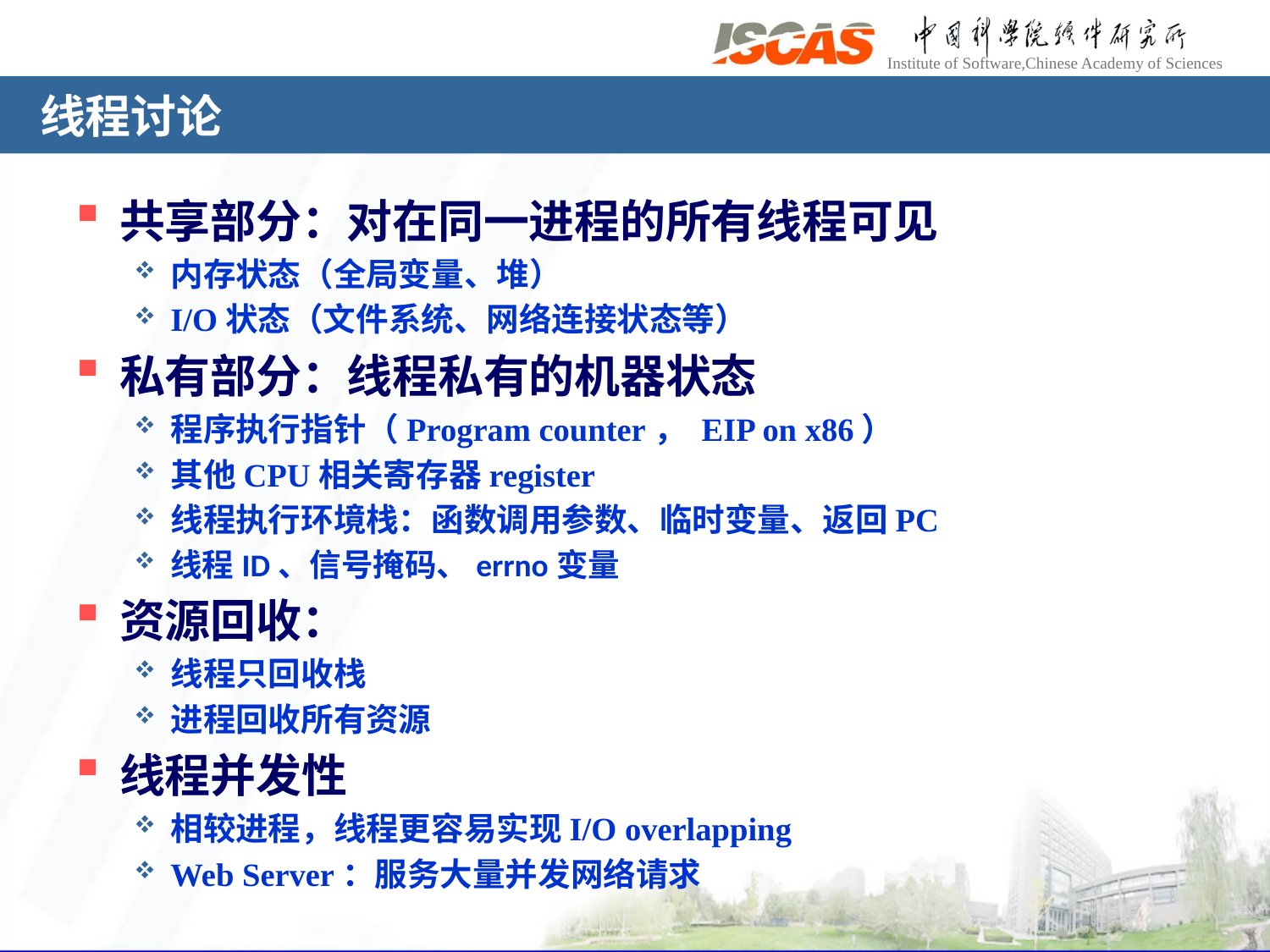

# 线程讨论
共享部分：对在同一进程的所有线程可见
内存状态（全局变量、堆）
I/O状态（文件系统、网络连接状态等）
私有部分：线程私有的机器状态
程序执行指针（Program counter， EIP on x86）
其他CPU相关寄存器register
线程执行环境栈：函数调用参数、临时变量、返回PC
线程ID、信号掩码、errno变量
资源回收：
线程只回收栈
进程回收所有资源
线程并发性
相较进程，线程更容易实现I/O overlapping
Web Server：服务大量并发网络请求